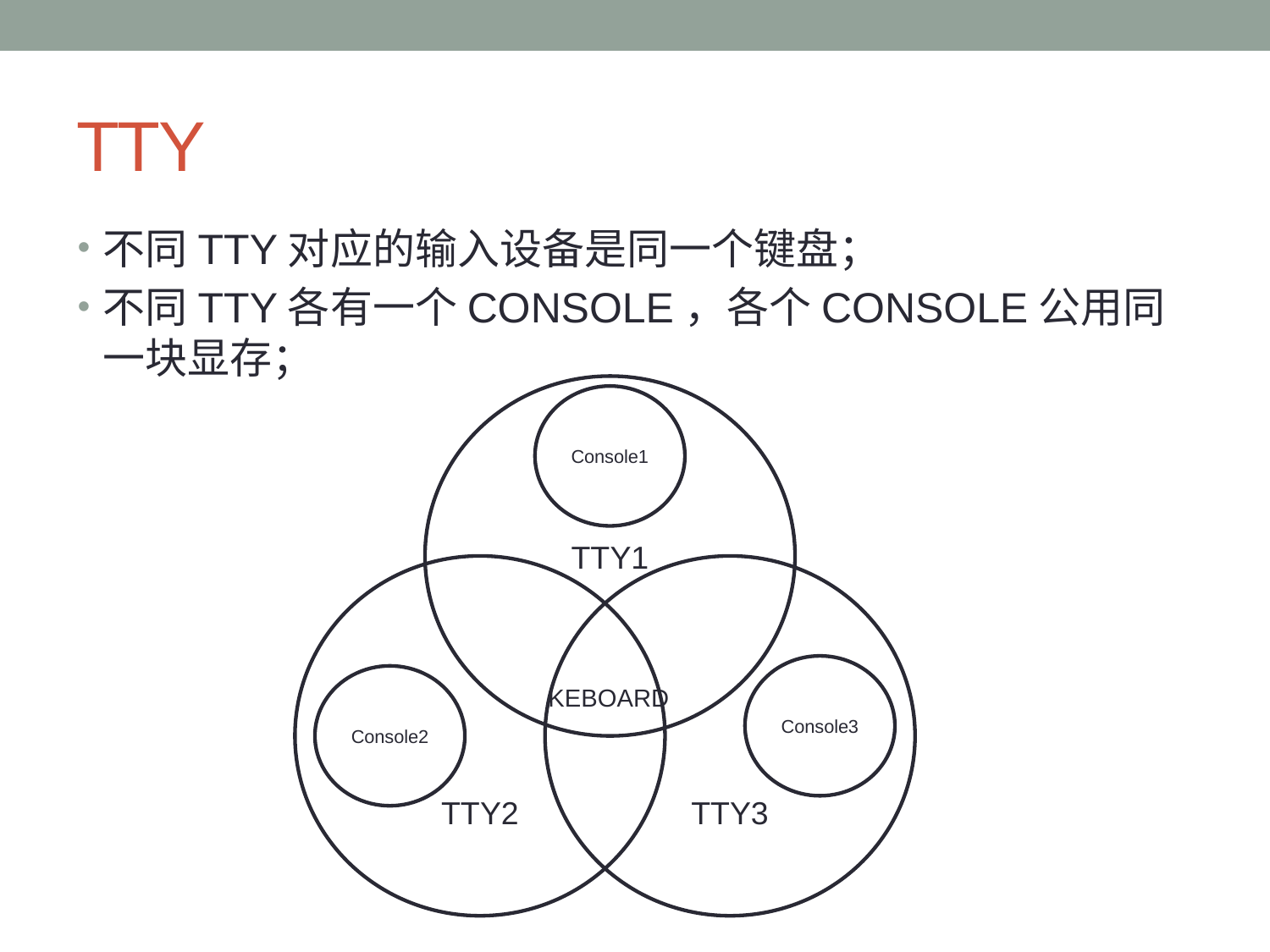

# TTY

不同TTY对应的输入设备是同一个键盘；
不同TTY各有一个CONSOLE，各个CONSOLE公用同一块显存；
TTY1
Console1

TTY2

TTY3
Console3
Console2
KEBOARD